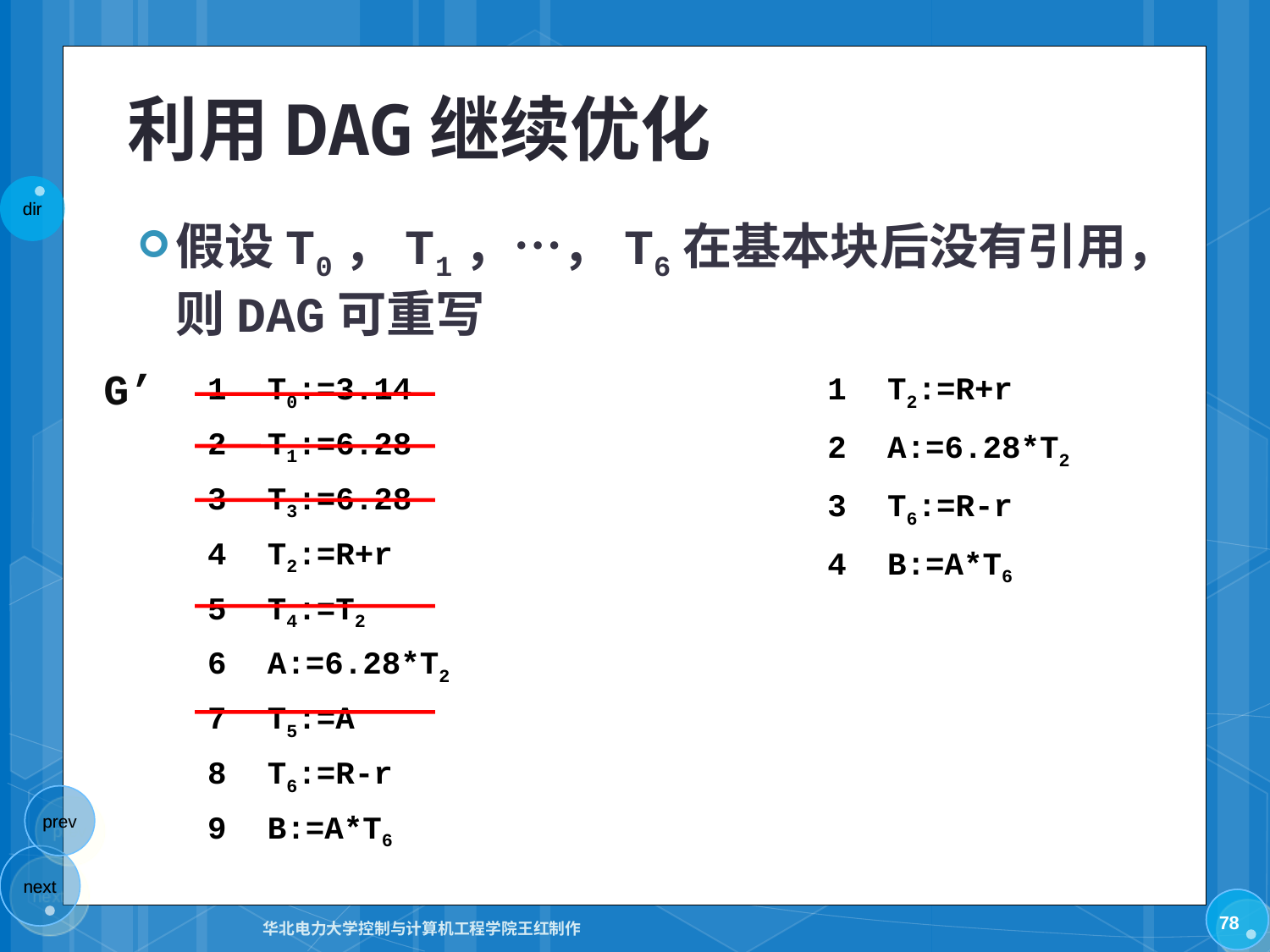

# 利用DAG继续优化
假设T0，T1，…，T6在基本块后没有引用，则DAG可重写
G’
| 1 | T0:=3.14 |
| --- | --- |
| 2 | T1:=6.28 |
| 3 | T3:=6.28 |
| 4 | T2:=R+r |
| 5 | T4:=T2 |
| 6 | A:=6.28\*T2 |
| 7 | T5:=A |
| 8 | T6:=R-r |
| 9 | B:=A\*T6 |
| 1 | T2:=R+r |
| --- | --- |
| 2 | A:=6.28\*T2 |
| 3 | T6:=R-r |
| 4 | B:=A\*T6 |

78
华北电力大学控制与计算机工程学院王红制作